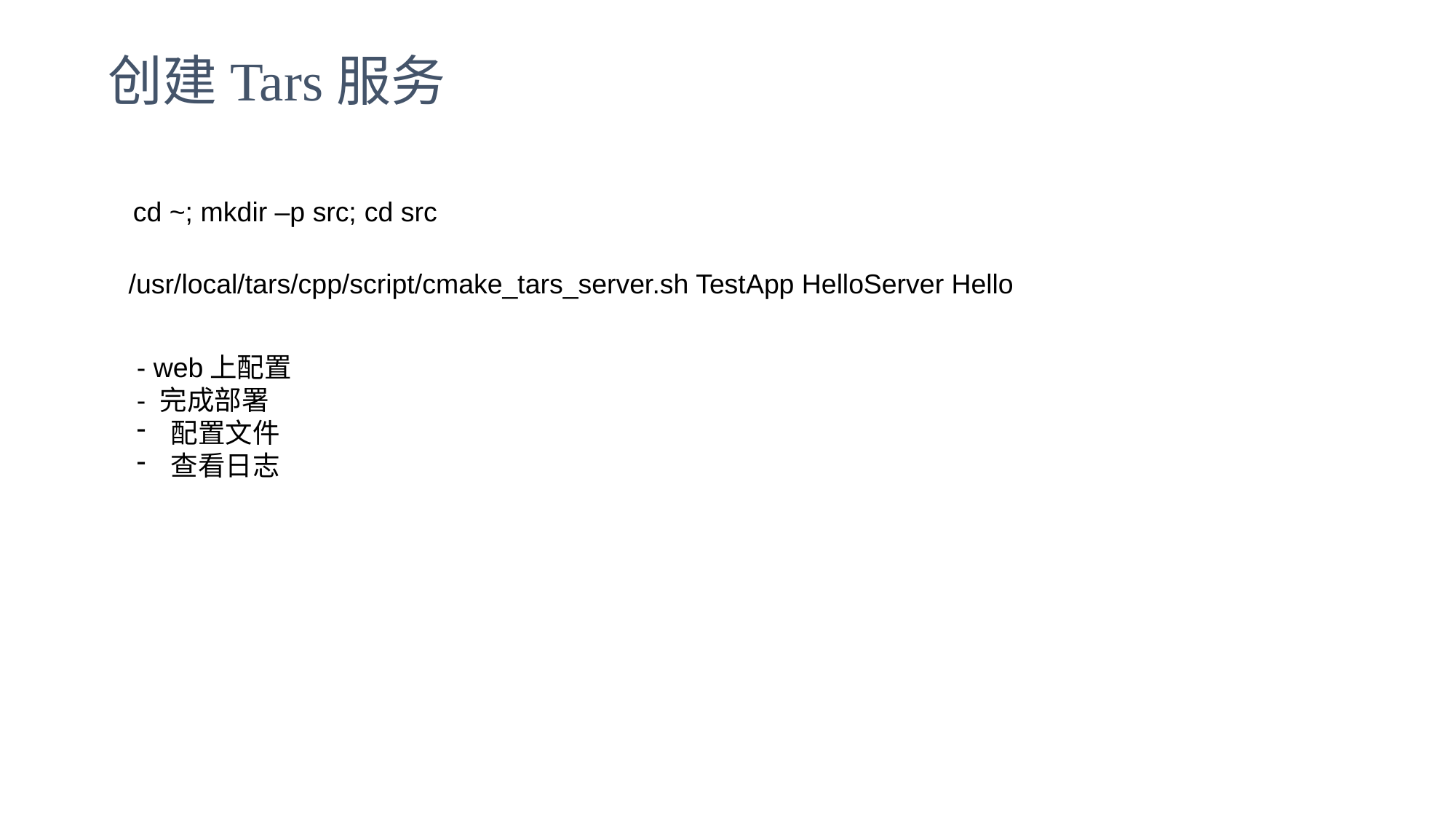

创建Tars服务
cd ~; mkdir –p src; cd src
/usr/local/tars/cpp/script/cmake_tars_server.sh TestApp HelloServer Hello
- web上配置
- 完成部署
配置文件
查看日志